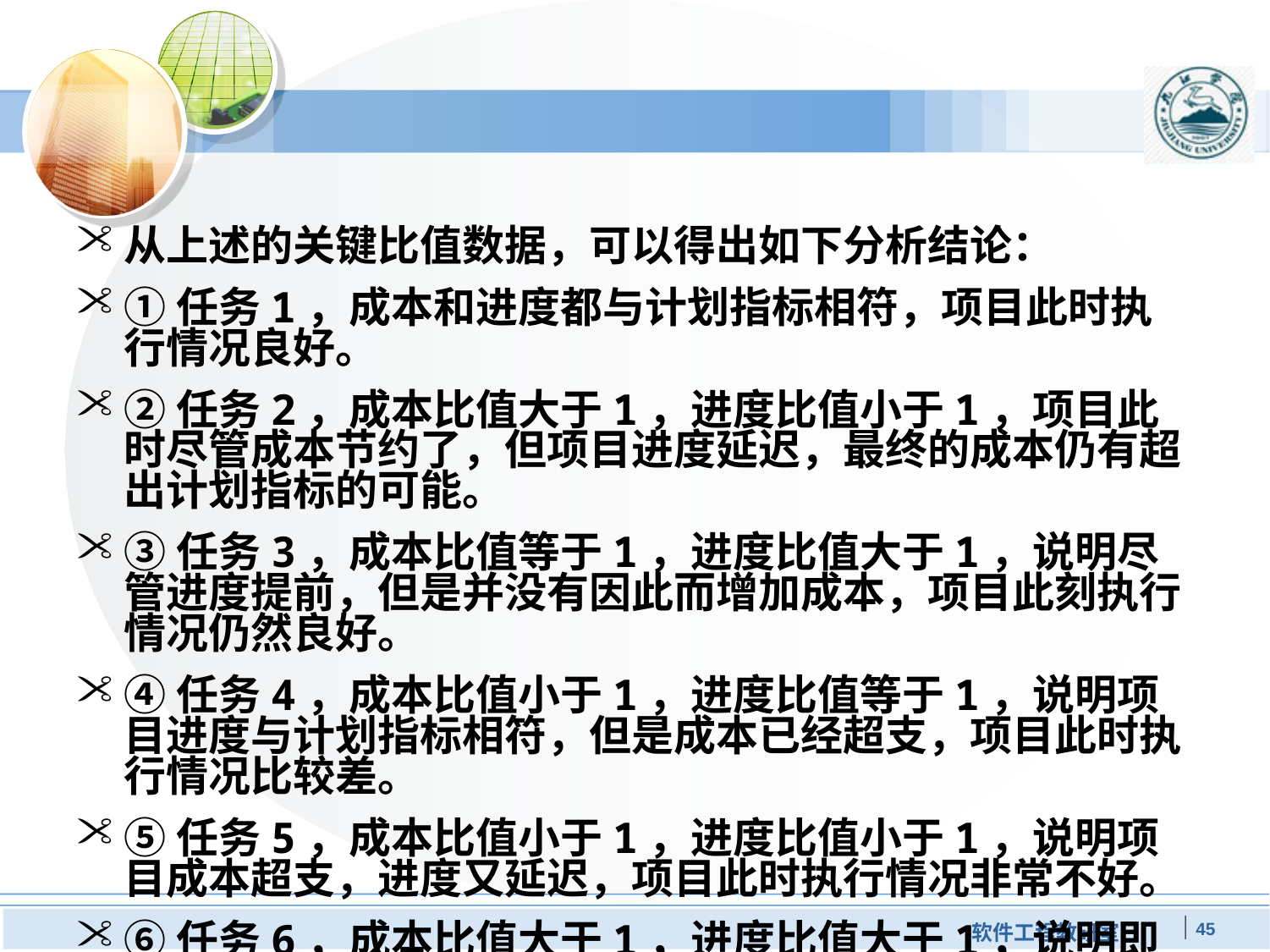

#
从上述的关键比值数据，可以得出如下分析结论：
①任务1，成本和进度都与计划指标相符，项目此时执行情况良好。
②任务2，成本比值大于1，进度比值小于1，项目此时尽管成本节约了，但项目进度延迟，最终的成本仍有超出计划指标的可能。
③任务3，成本比值等于1，进度比值大于1，说明尽管进度提前，但是并没有因此而增加成本，项目此刻执行情况仍然良好。
④任务4，成本比值小于1，进度比值等于1，说明项目进度与计划指标相符，但是成本已经超支，项目此时执行情况比较差。
⑤任务5，成本比值小于1，进度比值小于1，说明项目成本超支，进度又延迟，项目此时执行情况非常不好。
⑥任务6，成本比值大于1，进度比值大于1，说明即节约了成本，又提前进度，项目此时执行情况非常好。